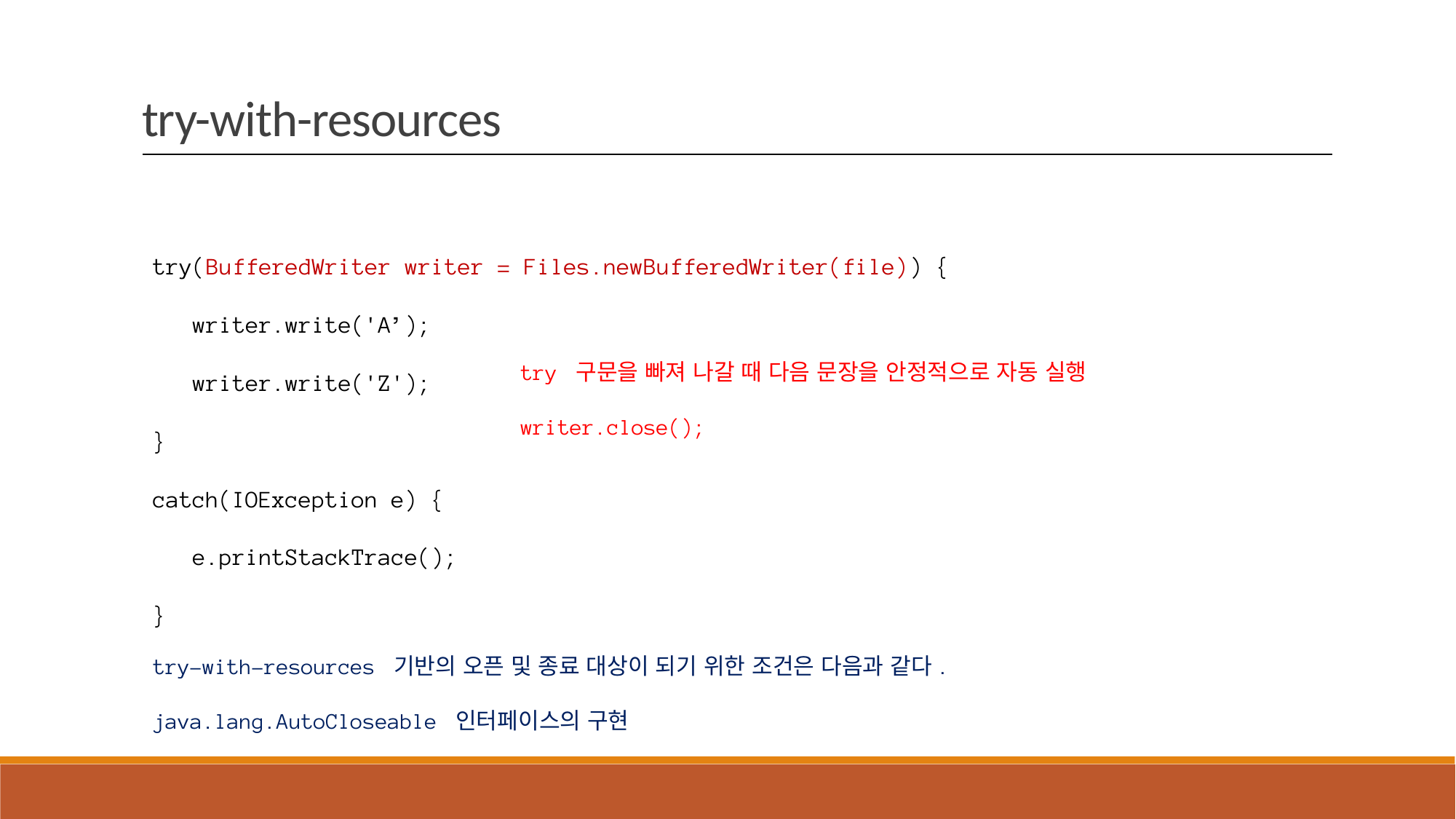

try-with-resources
try(BufferedWriter writer = Files.newBufferedWriter(file)) {
   writer.write('A’);
   writer.write('Z');
}
catch(IOException e) {
   e.printStackTrace();
}
try 구문을 빠져 나갈 때 다음 문장을 안정적으로 자동 실행
writer.close();
try-with-resources 기반의 오픈 및 종료 대상이 되기 위한 조건은 다음과 같다.
java.lang.AutoCloseable 인터페이스의 구현